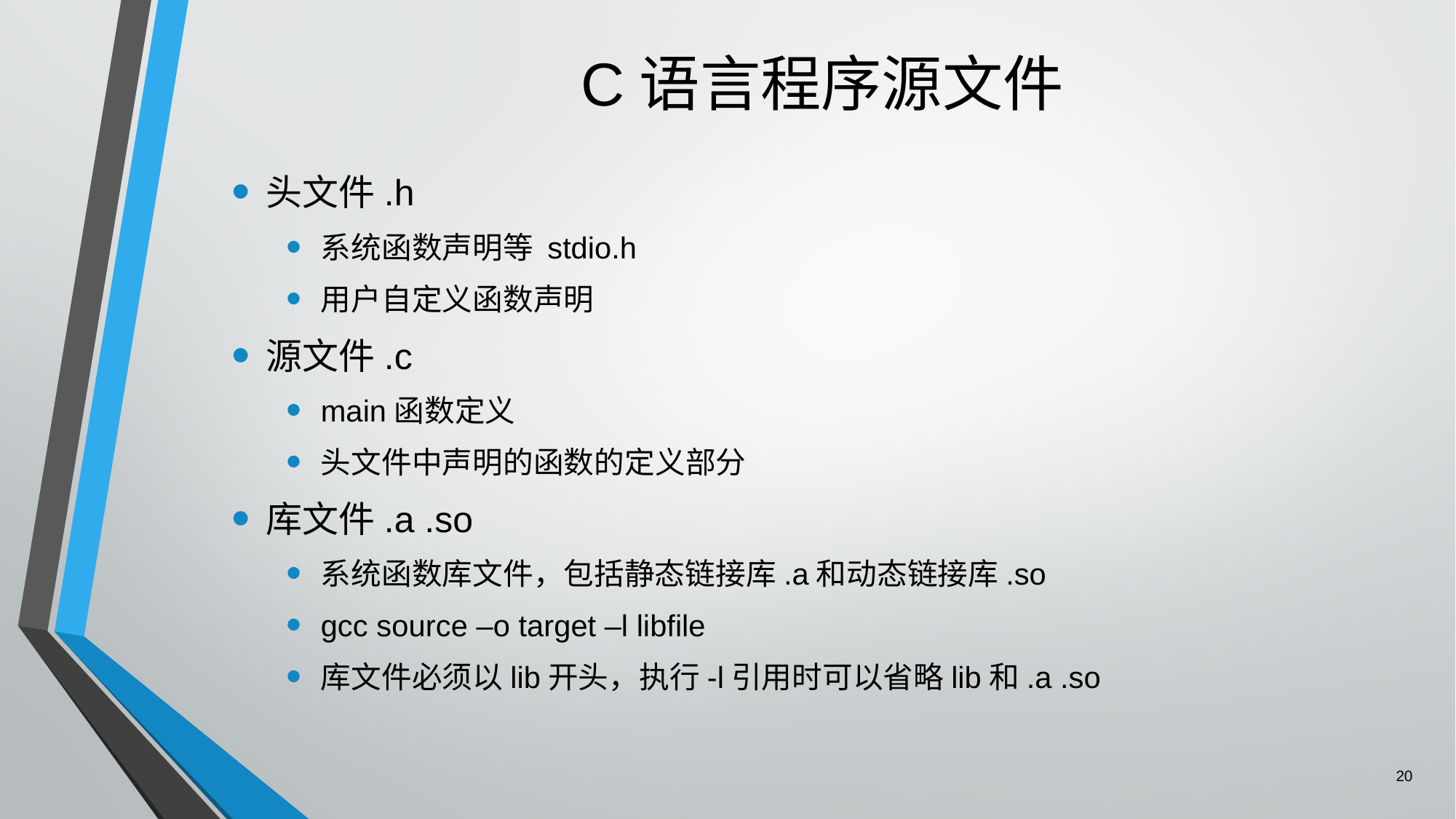

# C语言程序源文件
头文件.h
系统函数声明等 stdio.h
用户自定义函数声明
源文件.c
main函数定义
头文件中声明的函数的定义部分
库文件.a .so
系统函数库文件，包括静态链接库.a和动态链接库.so
gcc source –o target –l libfile
库文件必须以lib开头，执行-l引用时可以省略lib和.a .so

20